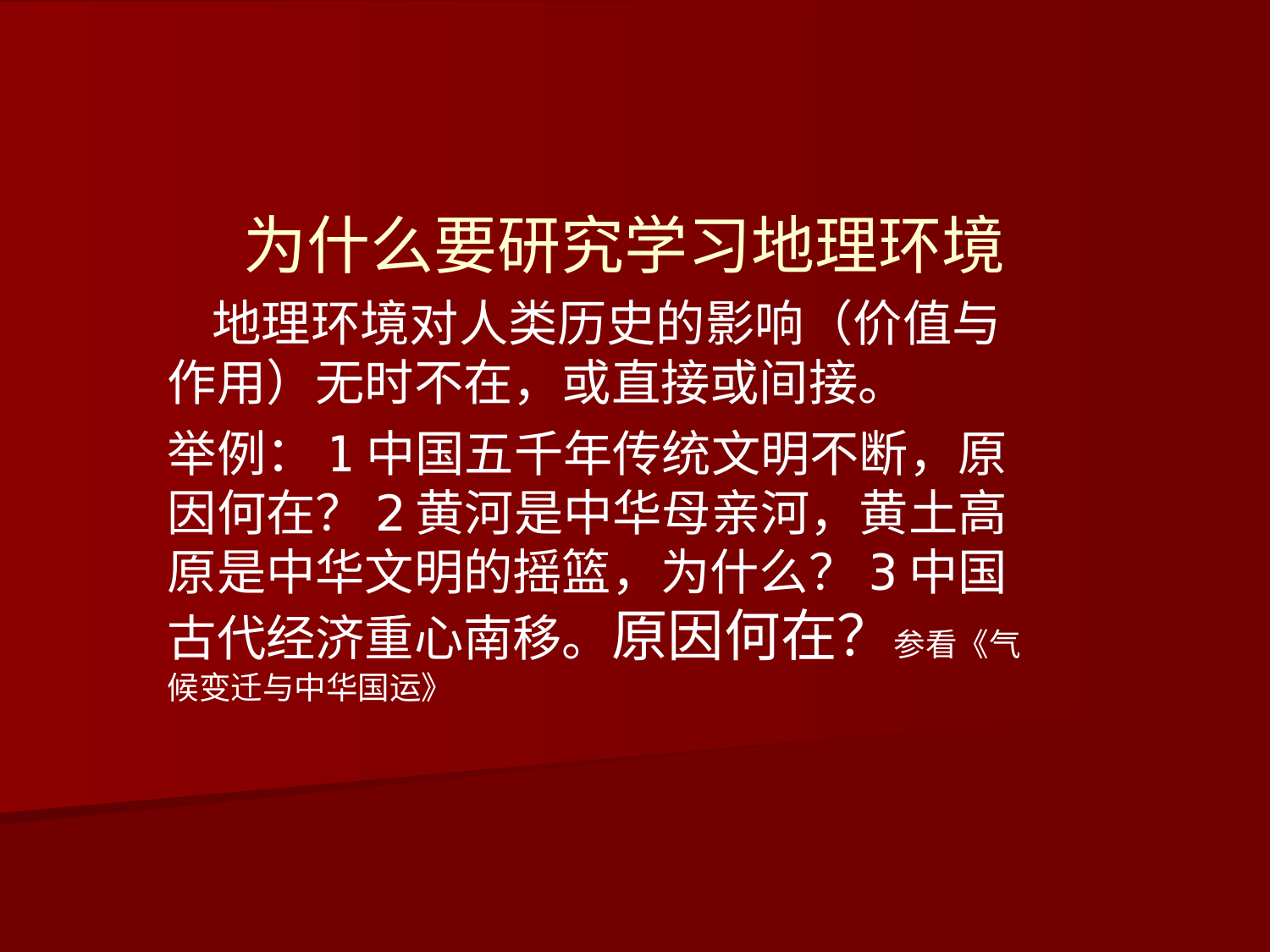

# 为什么要研究学习地理环境
   地理环境对人类历史的影响（价值与作用）无时不在，或直接或间接。
举例：1中国五千年传统文明不断，原因何在？2黄河是中华母亲河，黄土高原是中华文明的摇篮，为什么？3中国古代经济重心南移。原因何在？参看《气候变迁与中华国运》